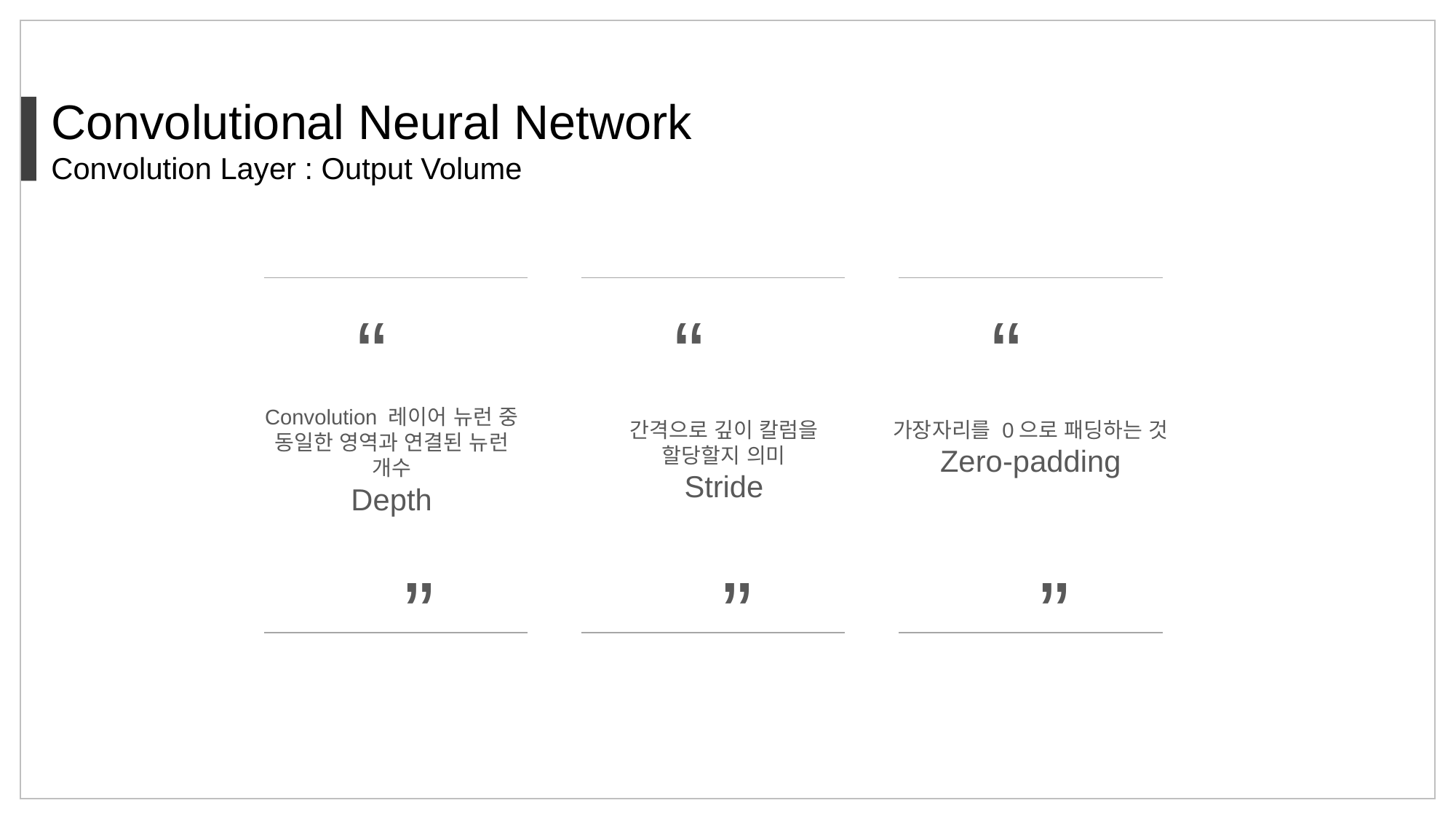

Convolutional Neural Network
Convolution Layer : Output Volume

“
”
“
”
“
”

Convolution 레이어 뉴런 중 동일한 영역과 연결된 뉴런 개수
Depth
간격으로 깊이 칼럼을 할당할지 의미
Stride
가장자리를 0으로 패딩하는 것
Zero-padding